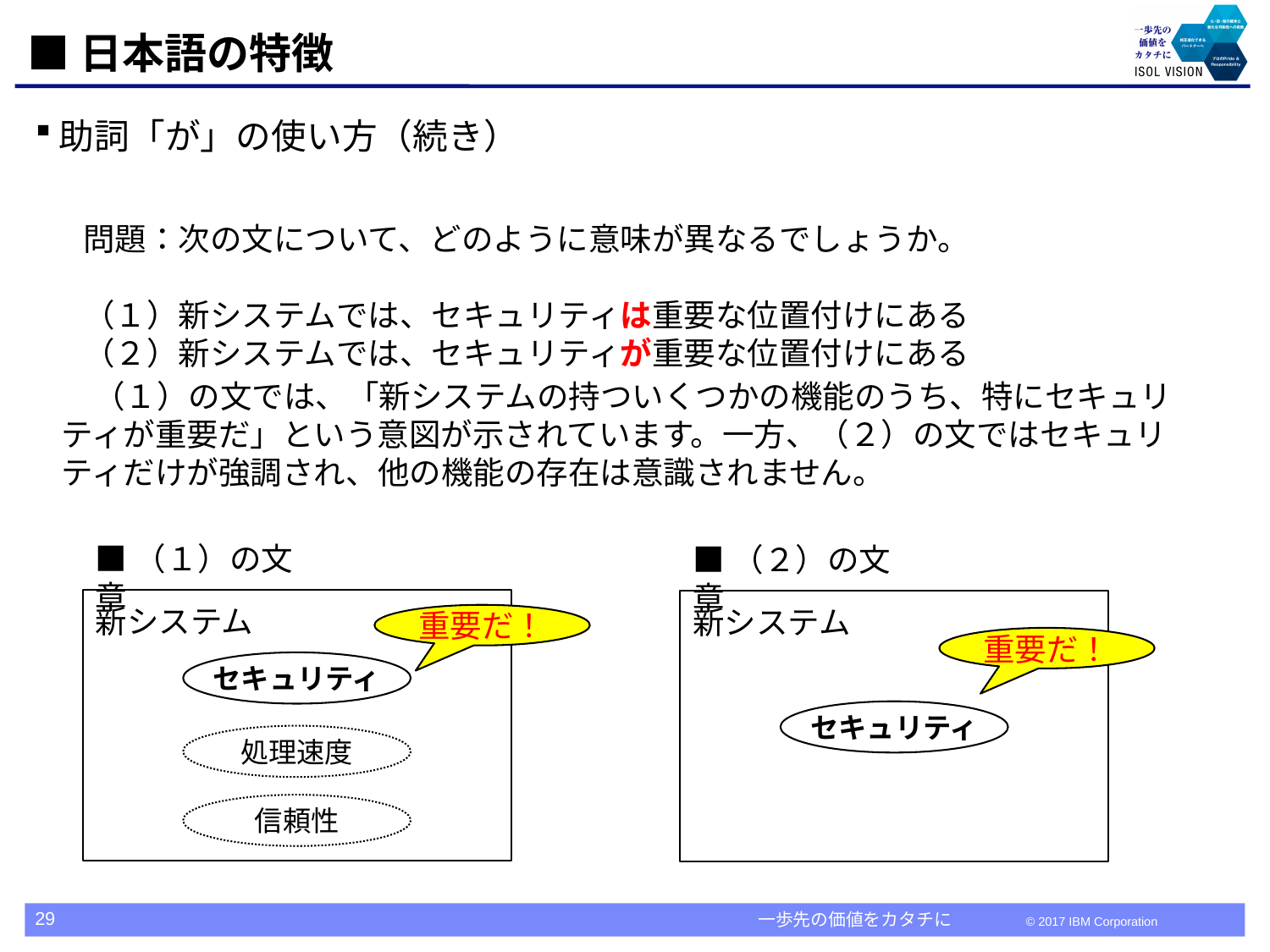

# ■日本語の特徴
助詞「が」の使い方（続き）

問題：次の文について、どのように意味が異なるでしょうか。

（１）新システムでは、セキュリティは重要な位置付けにある
（２）新システムでは、セキュリティが重要な位置付けにある

　（１）の文では、「新システムの持ついくつかの機能のうち、特にセキュリティが重要だ」という意図が示されています。一方、（２）の文ではセキュリティだけが強調され、他の機能の存在は意識されません。
■（１）の文章
■（２）の文章

新システム
新システム
重要だ！
重要だ！
セキュリティ
セキュリティ
処理速度
信頼性
29